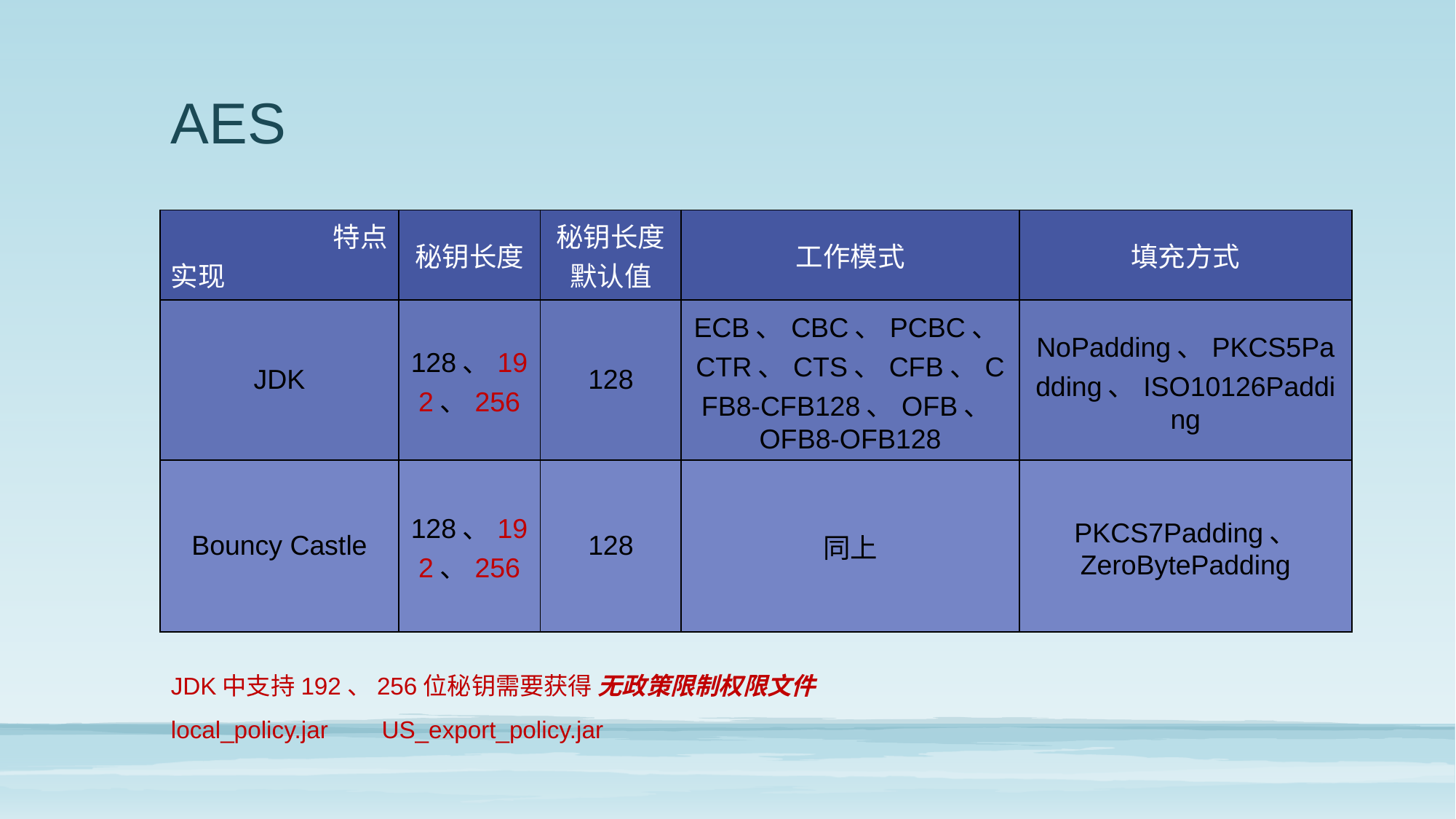

# AES
| 特点 实现 | 秘钥长度 | 秘钥长度默认值 | 工作模式 | 填充方式 |
| --- | --- | --- | --- | --- |
| JDK | 128、192、256 | 128 | ECB、CBC、PCBC、CTR、CTS、CFB、CFB8-CFB128、OFB、OFB8-OFB128 | NoPadding、PKCS5Padding、ISO10126Padding |
| Bouncy Castle | 128、192、256 | 128 | 同上 | PKCS7Padding、 ZeroBytePadding |
JDK中支持192、256位秘钥需要获得 无政策限制权限文件
local_policy.jar        US_export_policy.jar